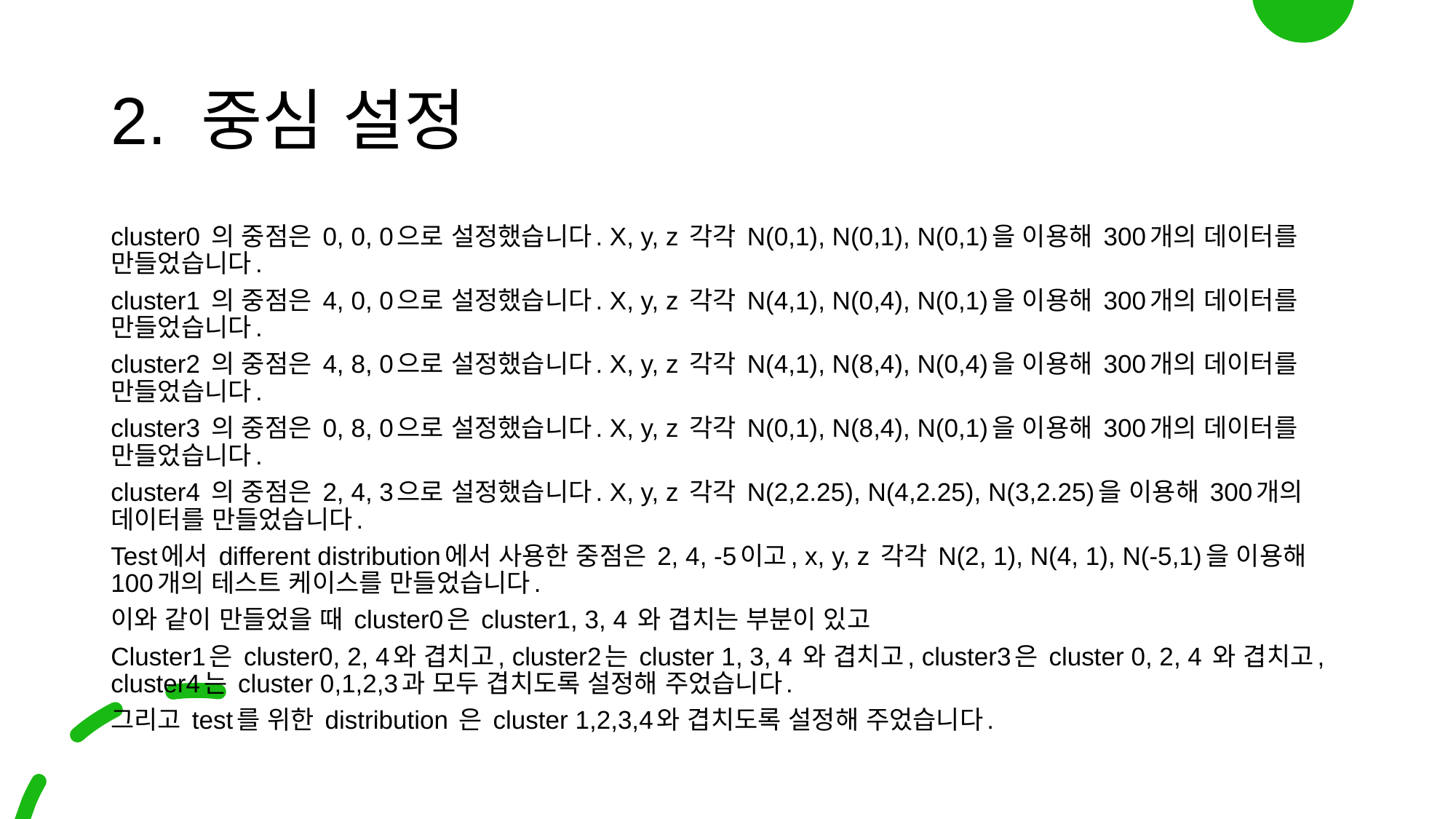

# 2. 중심 설정
cluster0 의 중점은 0, 0, 0으로 설정했습니다. X, y, z 각각 N(0,1), N(0,1), N(0,1)을 이용해 300개의 데이터를 만들었습니다.
cluster1 의 중점은 4, 0, 0으로 설정했습니다. X, y, z 각각 N(4,1), N(0,4), N(0,1)을 이용해 300개의 데이터를 만들었습니다.
cluster2 의 중점은 4, 8, 0으로 설정했습니다. X, y, z 각각 N(4,1), N(8,4), N(0,4)을 이용해 300개의 데이터를 만들었습니다.
cluster3 의 중점은 0, 8, 0으로 설정했습니다. X, y, z 각각 N(0,1), N(8,4), N(0,1)을 이용해 300개의 데이터를 만들었습니다.
cluster4 의 중점은 2, 4, 3으로 설정했습니다. X, y, z 각각 N(2,2.25), N(4,2.25), N(3,2.25)을 이용해 300개의 데이터를 만들었습니다.
Test에서 different distribution에서 사용한 중점은 2, 4, -5이고, x, y, z 각각 N(2, 1), N(4, 1), N(-5,1)을 이용해 100개의 테스트 케이스를 만들었습니다.
이와 같이 만들었을 때 cluster0은 cluster1, 3, 4 와 겹치는 부분이 있고
Cluster1은 cluster0, 2, 4와 겹치고, cluster2는 cluster 1, 3, 4 와 겹치고, cluster3은 cluster 0, 2, 4 와 겹치고, cluster4는 cluster 0,1,2,3과 모두 겹치도록 설정해 주었습니다.
그리고 test를 위한 distribution 은 cluster 1,2,3,4와 겹치도록 설정해 주었습니다.